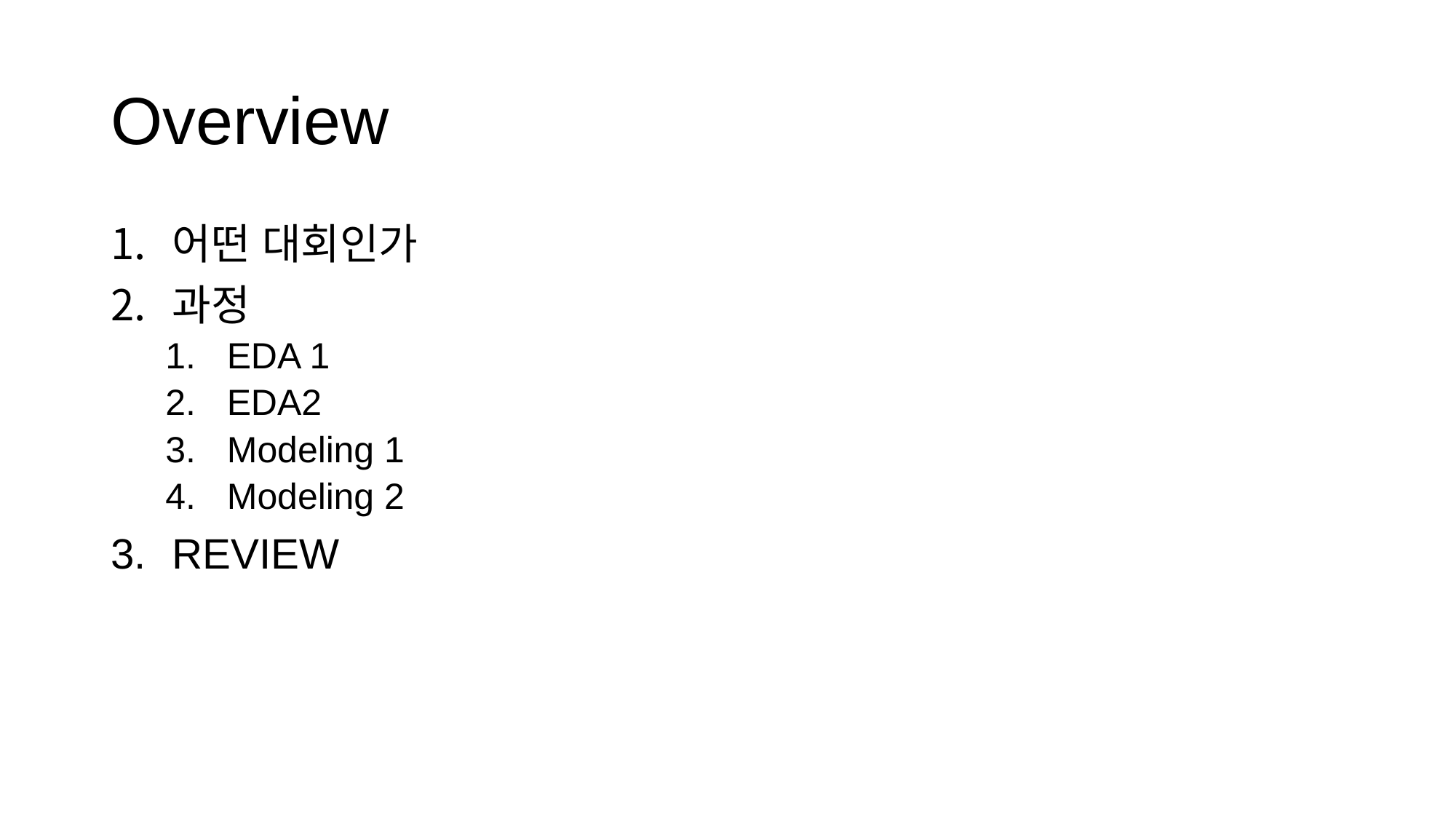

# Overview
어떤 대회인가
과정
EDA 1
EDA2
Modeling 1
Modeling 2
REVIEW